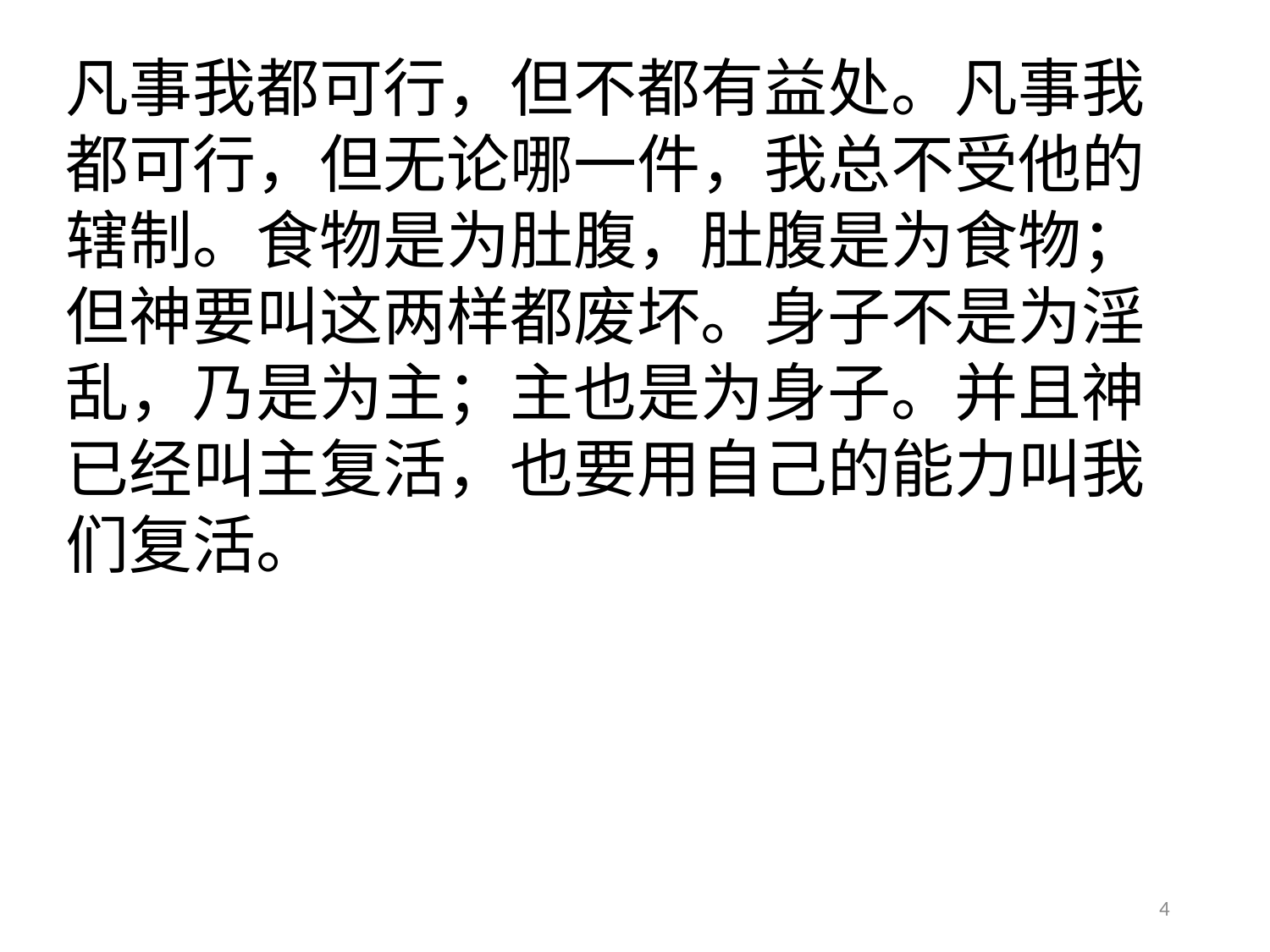

凡事我都可行，但不都有益处。凡事我都可行，但无论哪一件，我总不受他的辖制。食物是为肚腹，肚腹是为食物；但神要叫这两样都废坏。身子不是为淫乱，乃是为主；主也是为身子。并且神已经叫主复活，也要用自己的能力叫我们复活。
4